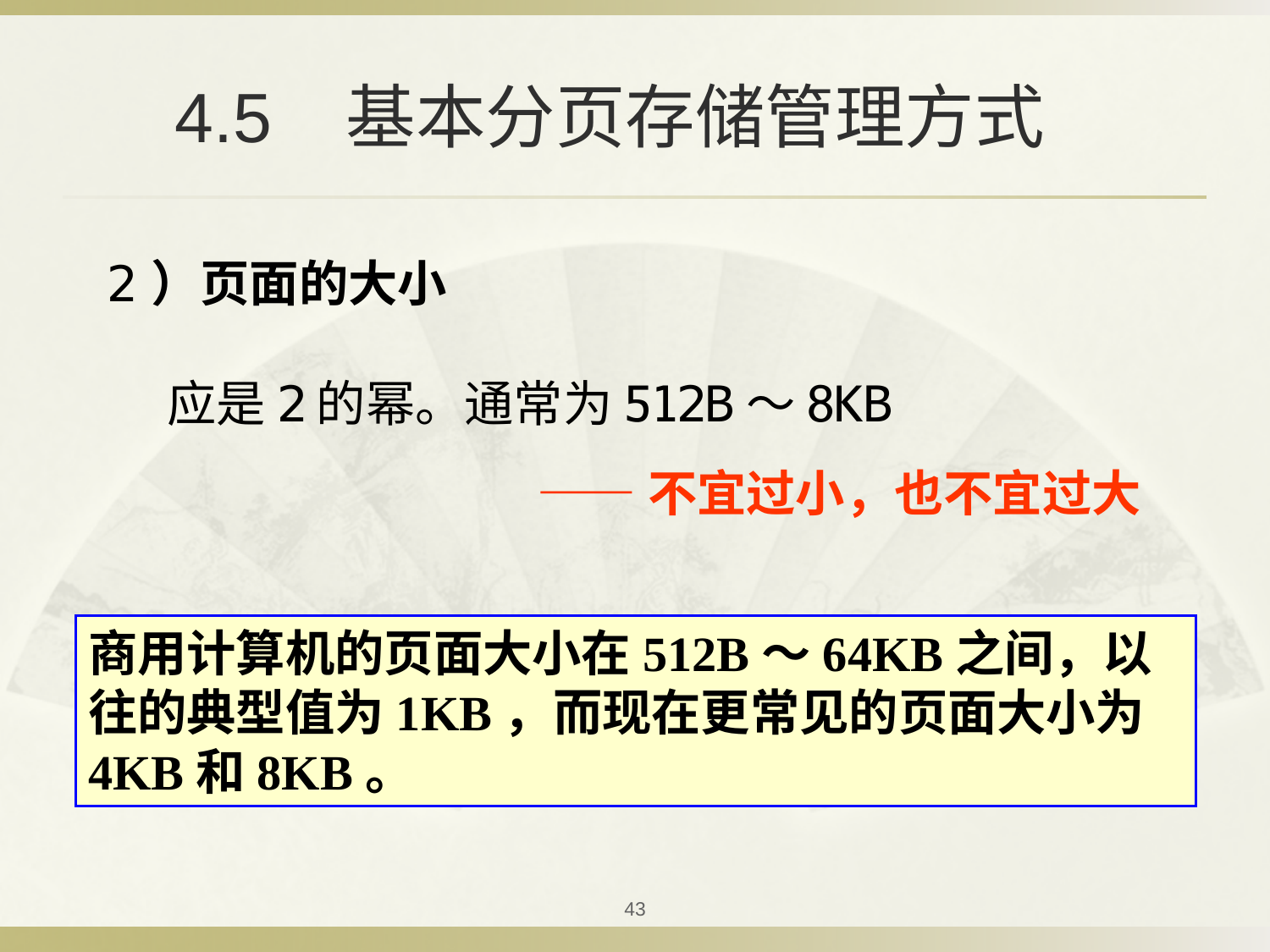

# 4.5   基本分页存储管理方式
2）页面的大小
应是2的幂。通常为512B～8KB
——不宜过小，也不宜过大
商用计算机的页面大小在512B～64KB之间，以往的典型值为1KB，而现在更常见的页面大小为4KB和8KB。
43